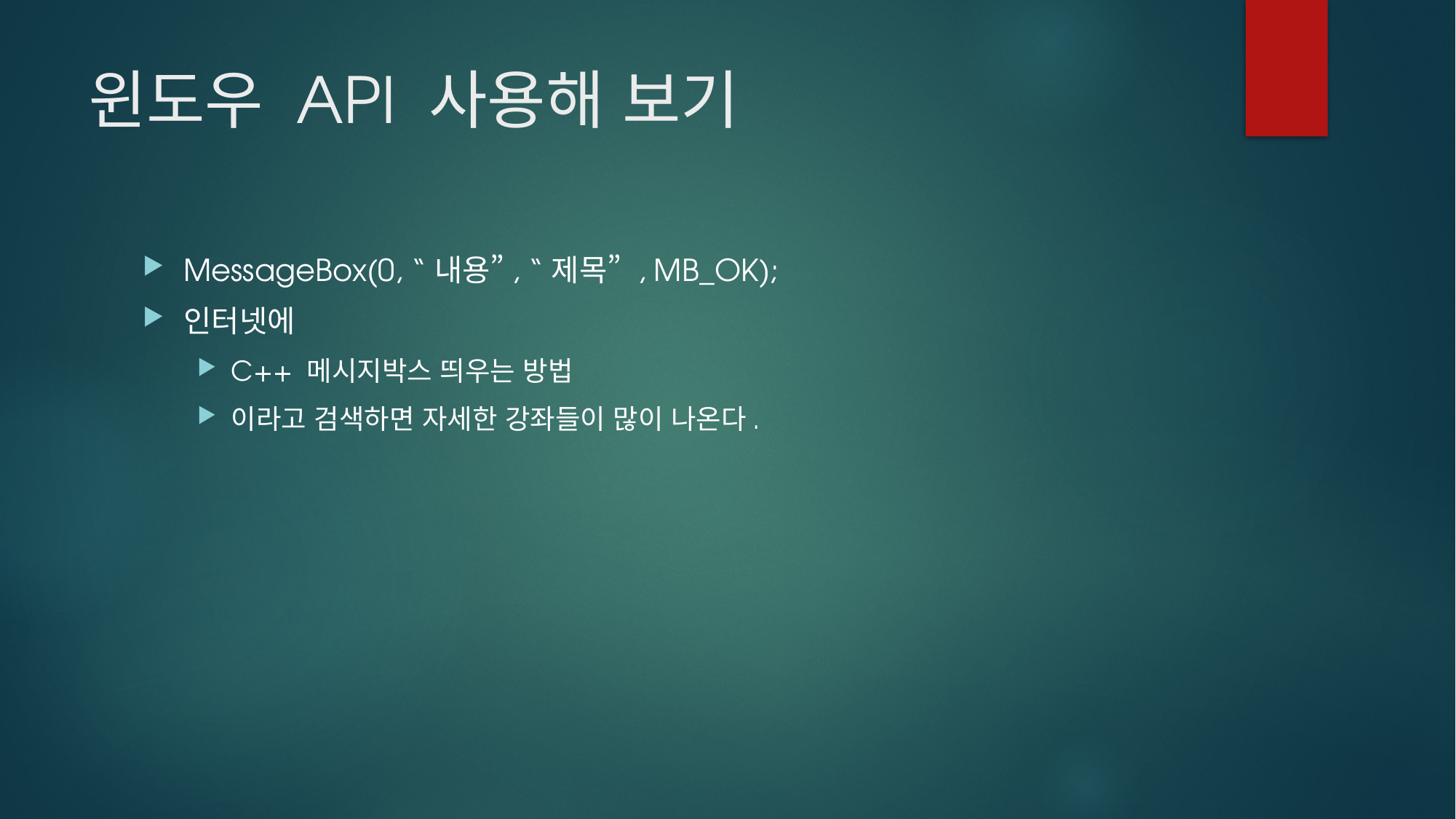

# 윈도우 API 사용해 보기
MessageBox(0, “내용”, “제목” , MB_OK);
인터넷에
C++ 메시지박스 띄우는 방법
이라고 검색하면 자세한 강좌들이 많이 나온다.